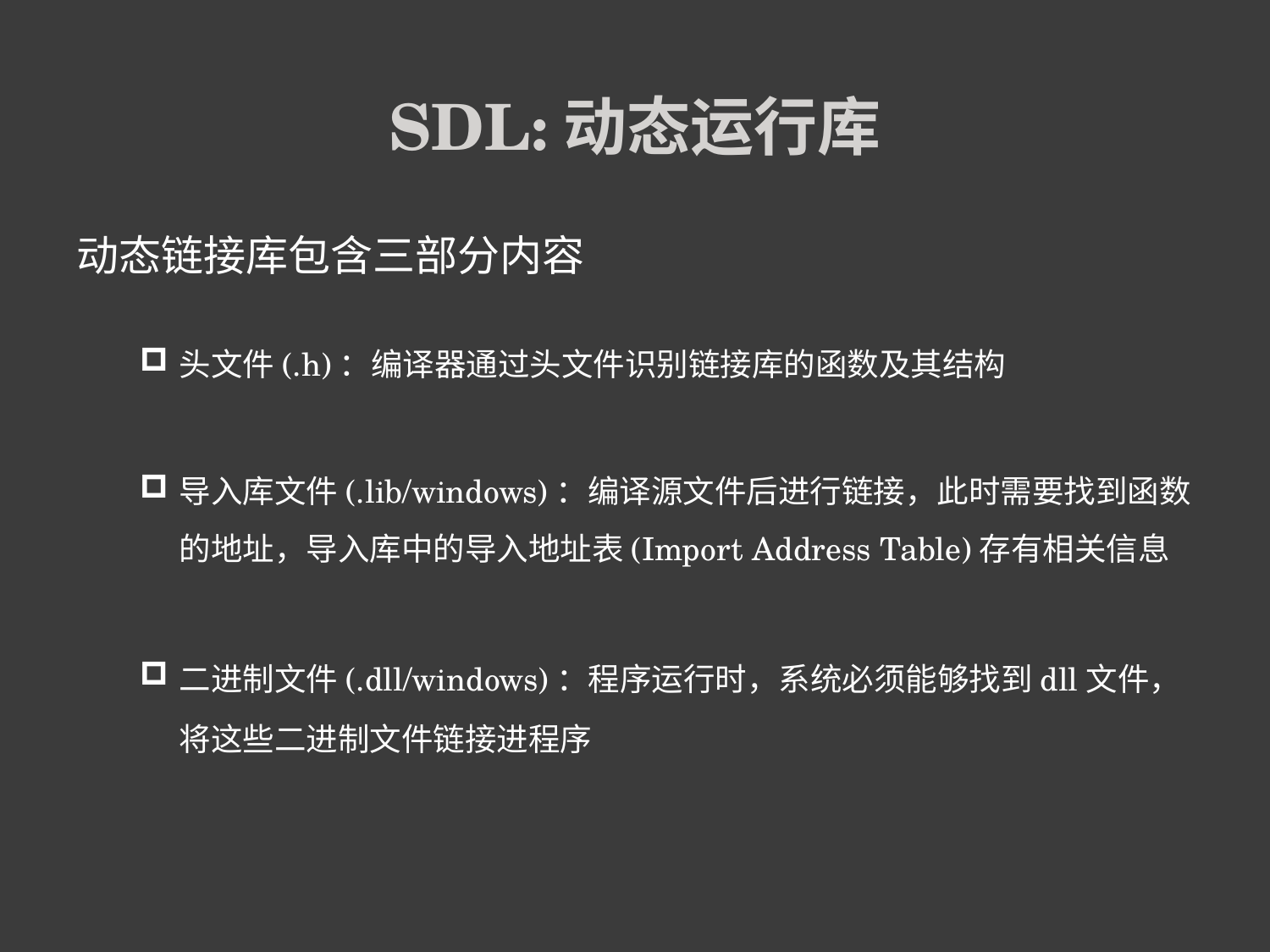

# SDL:动态运行库
动态链接库包含三部分内容

头文件(.h)：编译器通过头文件识别链接库的函数及其结构

导入库文件(.lib/windows)：编译源文件后进行链接，此时需要找到函数的地址，导入库中的导入地址表(Import Address Table)存有相关信息

二进制文件(.dll/windows)：程序运行时，系统必须能够找到dll文件，将这些二进制文件链接进程序